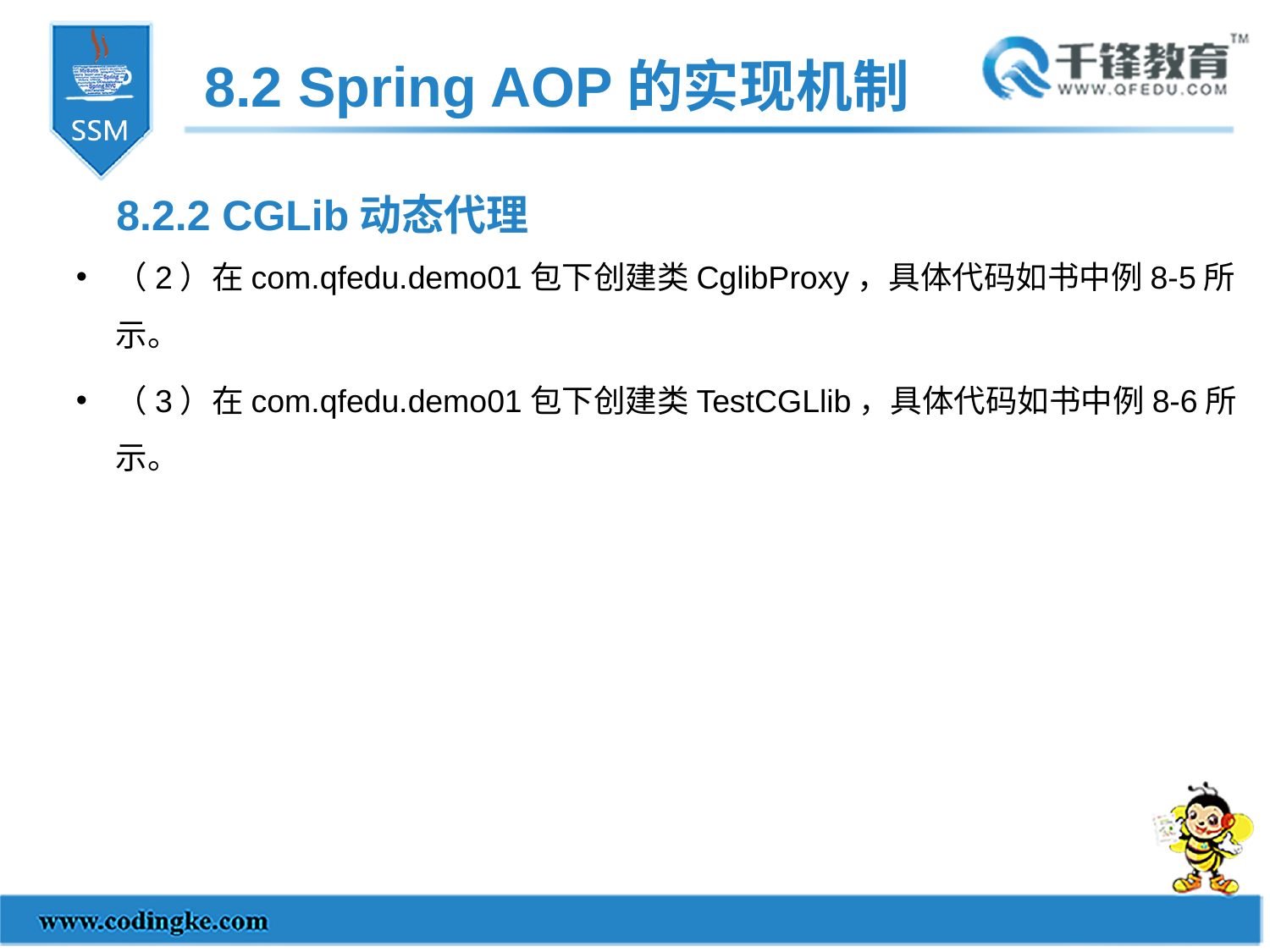

8.2 Spring AOP的实现机制
8.2.2 CGLib动态代理
（2）在com.qfedu.demo01包下创建类CglibProxy，具体代码如书中例8-5所示。
（3）在com.qfedu.demo01包下创建类TestCGLlib，具体代码如书中例8-6所示。